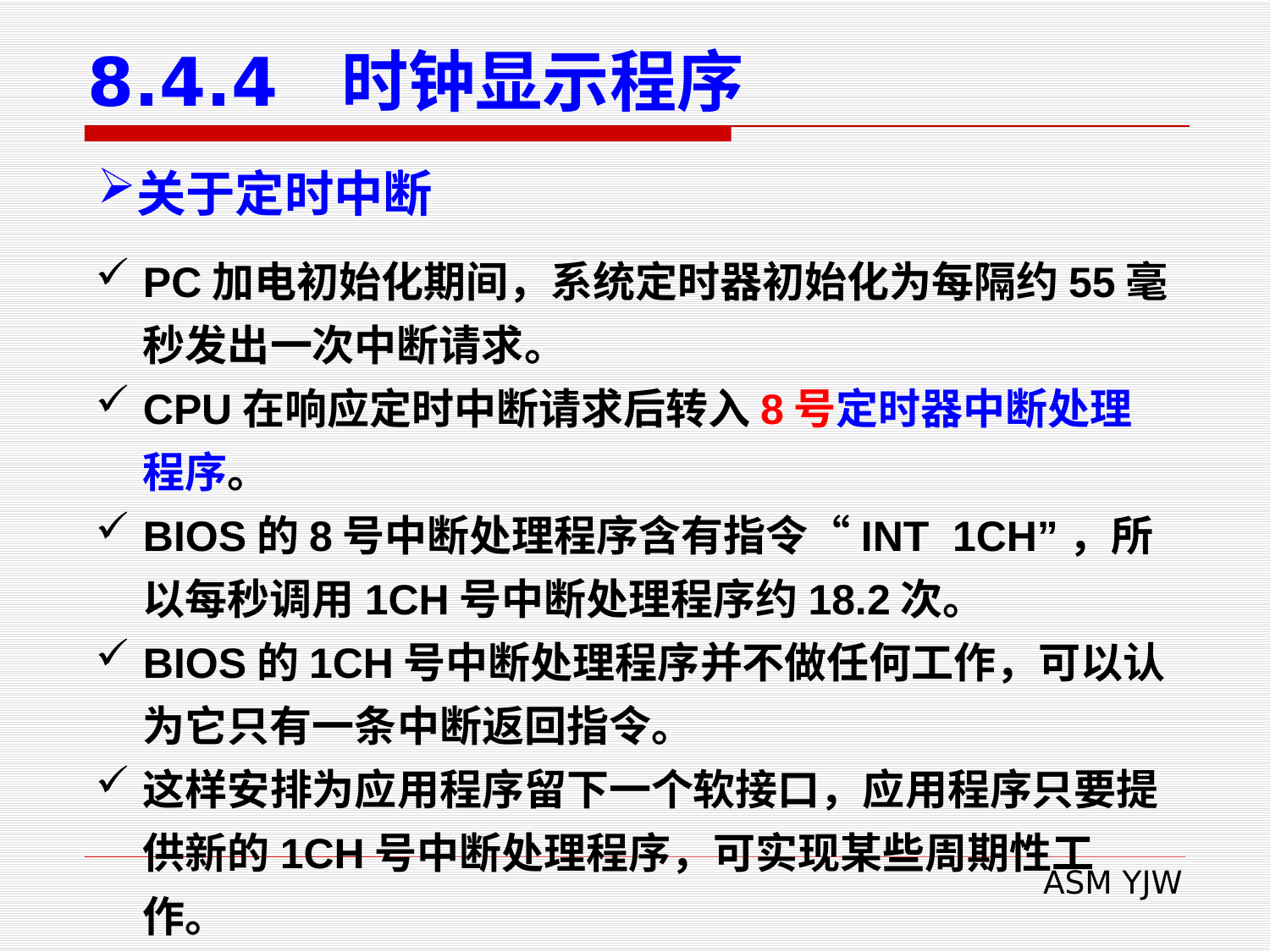

# 8.4.4  时钟显示程序
关于定时中断
PC加电初始化期间，系统定时器初始化为每隔约55毫秒发出一次中断请求。
CPU在响应定时中断请求后转入8号定时器中断处理程序。
BIOS的8号中断处理程序含有指令“INT  1CH”，所以每秒调用1CH号中断处理程序约18.2次。
BIOS的1CH号中断处理程序并不做任何工作，可以认为它只有一条中断返回指令。
这样安排为应用程序留下一个软接口，应用程序只要提供新的1CH号中断处理程序，可实现某些周期性工作。